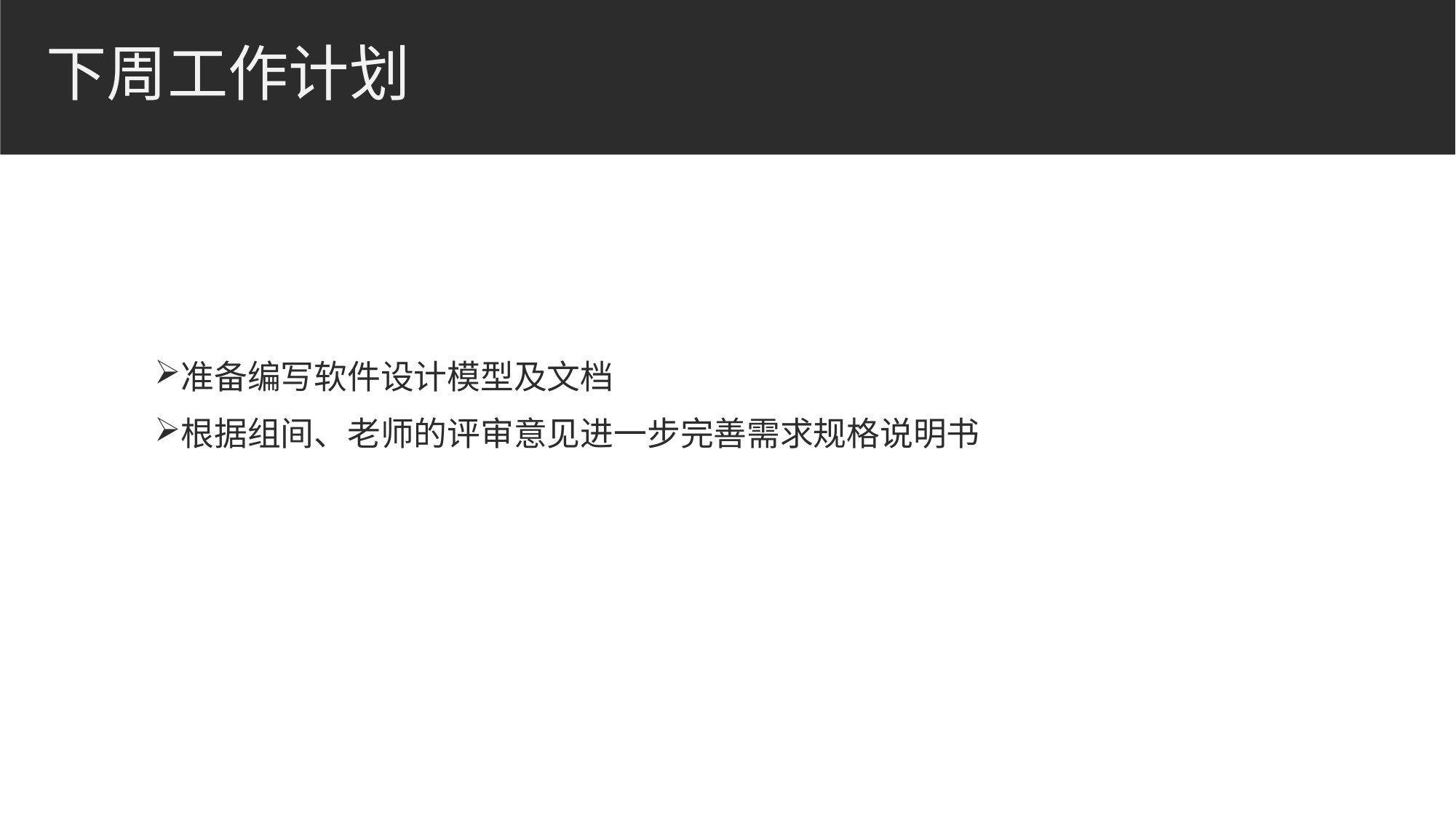

# 下周工作计划

准备编写软件设计模型及文档
根据组间、老师的评审意见进一步完善需求规格说明书